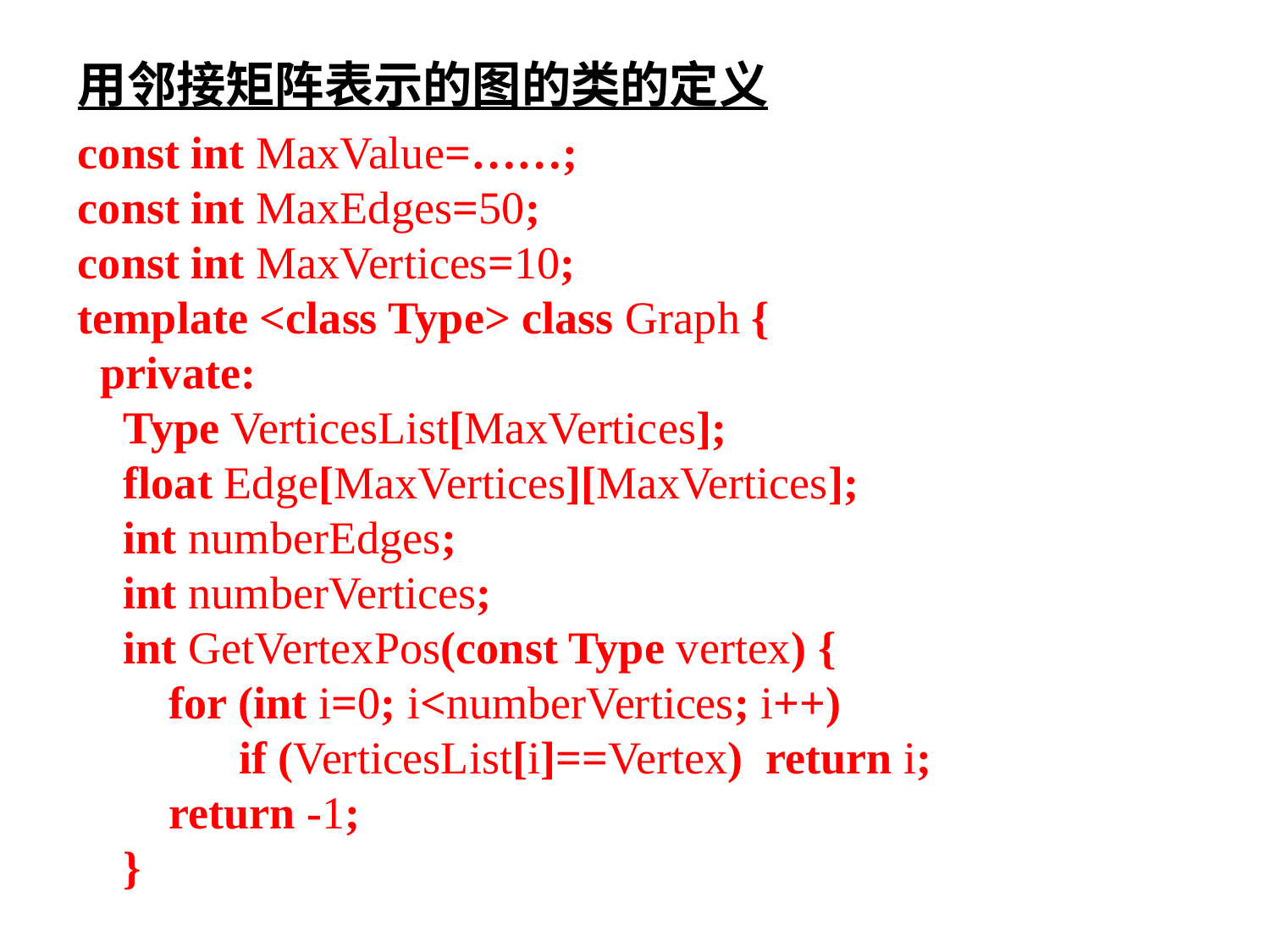

用邻接矩阵表示的图的类的定义
const int MaxValue=……;
const int MaxEdges=50;
const int MaxVertices=10;
template <class Type> class Graph {
  private:
    Type VerticesList[MaxVertices];
    float Edge[MaxVertices][MaxVertices];
    int numberEdges;
    int numberVertices;
    int GetVertexPos(const Type vertex) {
        for (int i=0; i<numberVertices; i++)
	   if (VerticesList[i]==Vertex)  return i;
        return -1;
    }
24